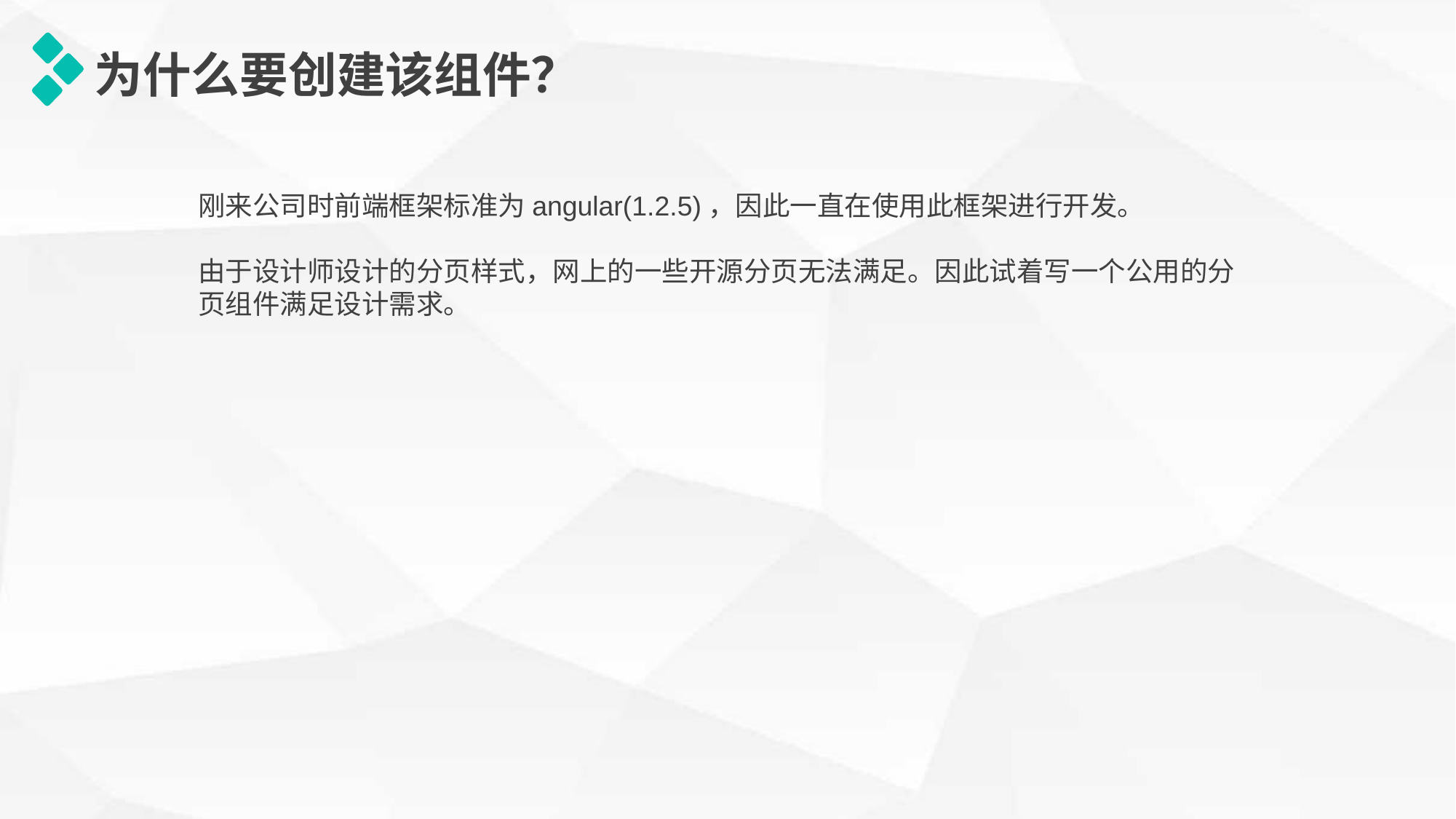

为什么要创建该组件？

刚来公司时前端框架标准为angular(1.2.5)，因此一直在使用此框架进行开发。

由于设计师设计的分页样式，网上的一些开源分页无法满足。因此试着写一个公用的分页组件满足设计需求。
延时符